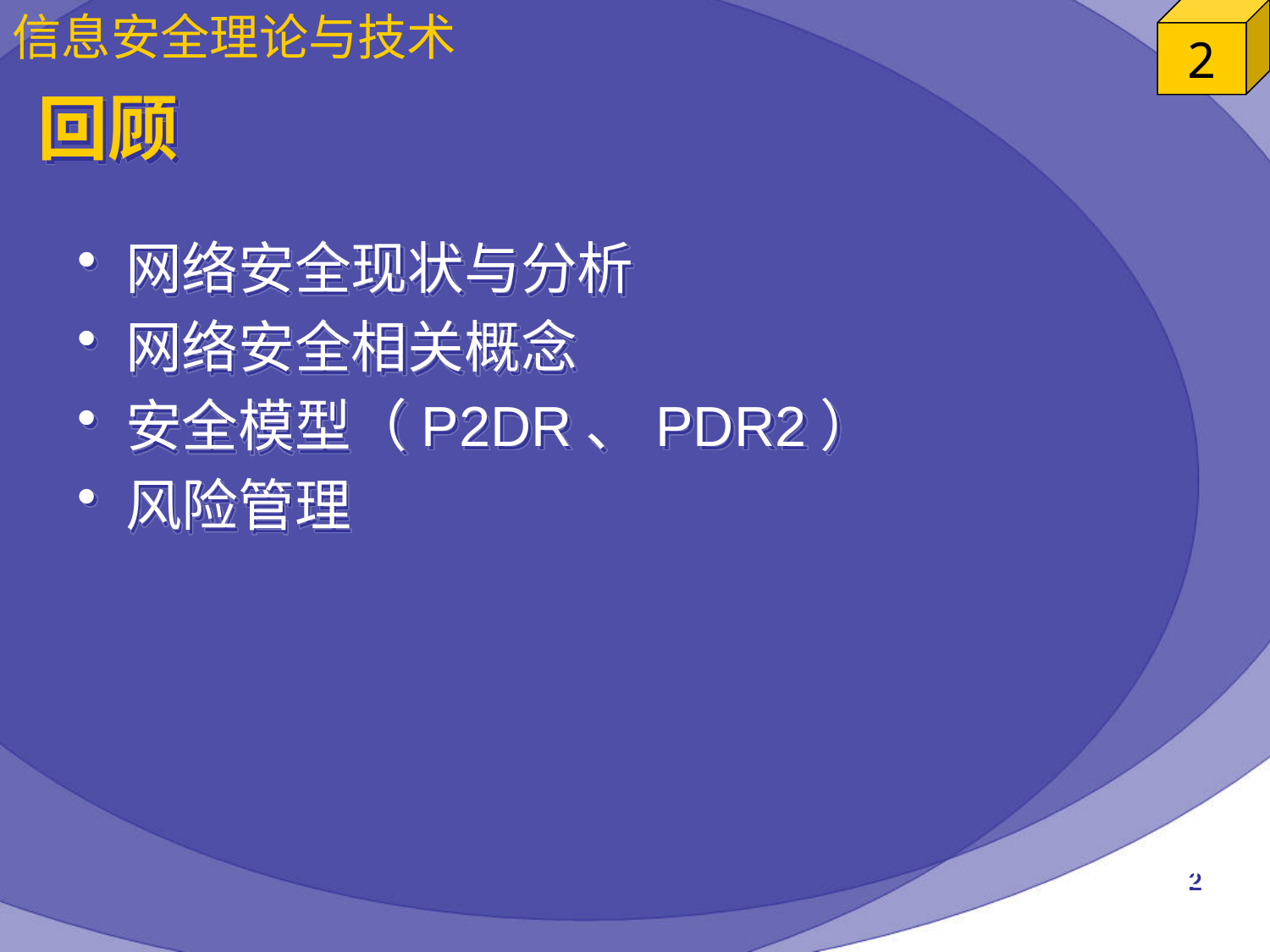

# 回顾
网络安全现状与分析
网络安全相关概念
安全模型（P2DR、PDR2）
风险管理
2